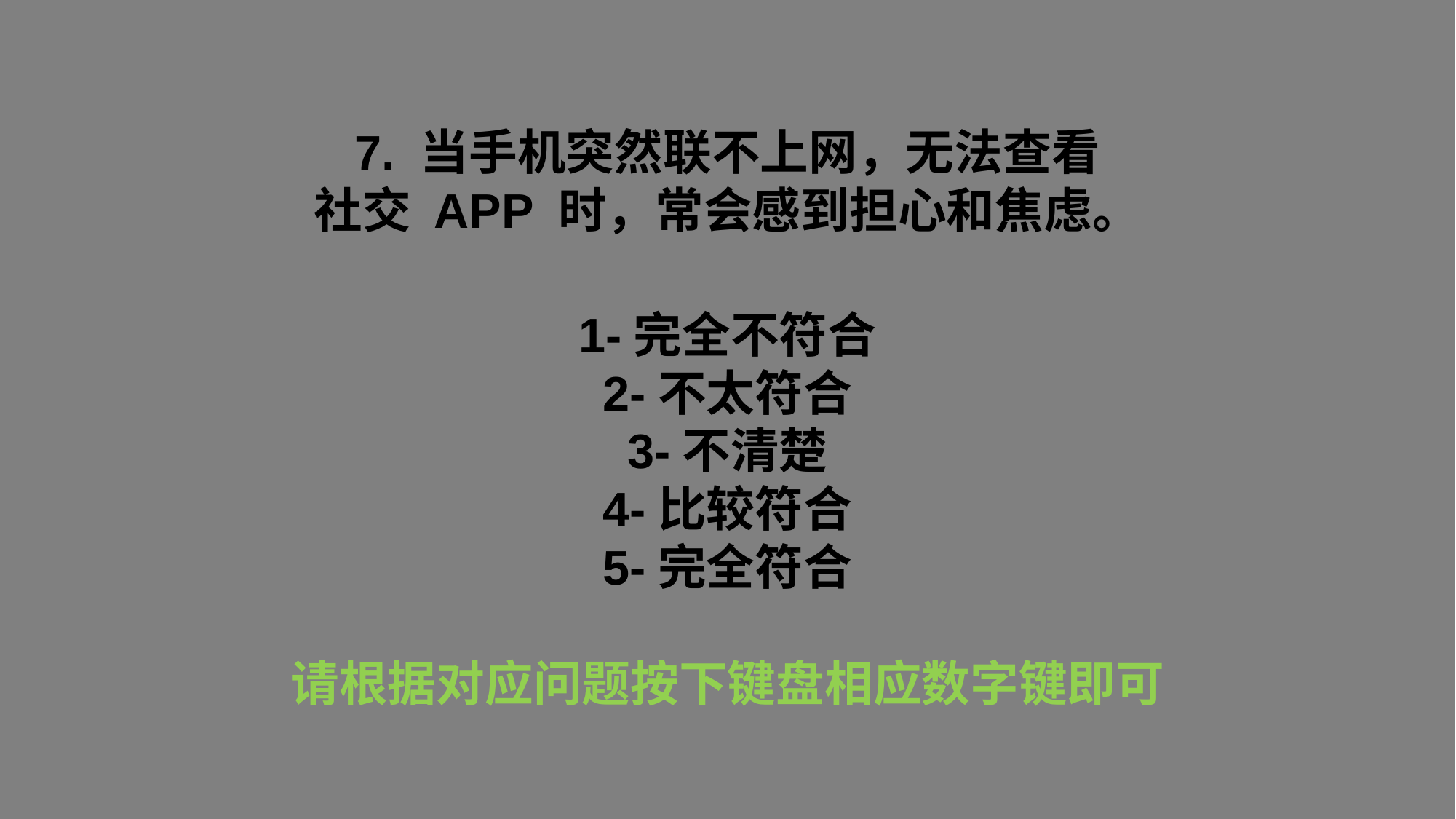

7. 当手机突然联不上网，无法查看
社交 APP 时，常会感到担心和焦虑。
1-完全不符合
2-不太符合
3-不清楚
4-比较符合
5-完全符合

请根据对应问题按下键盘相应数字键即可